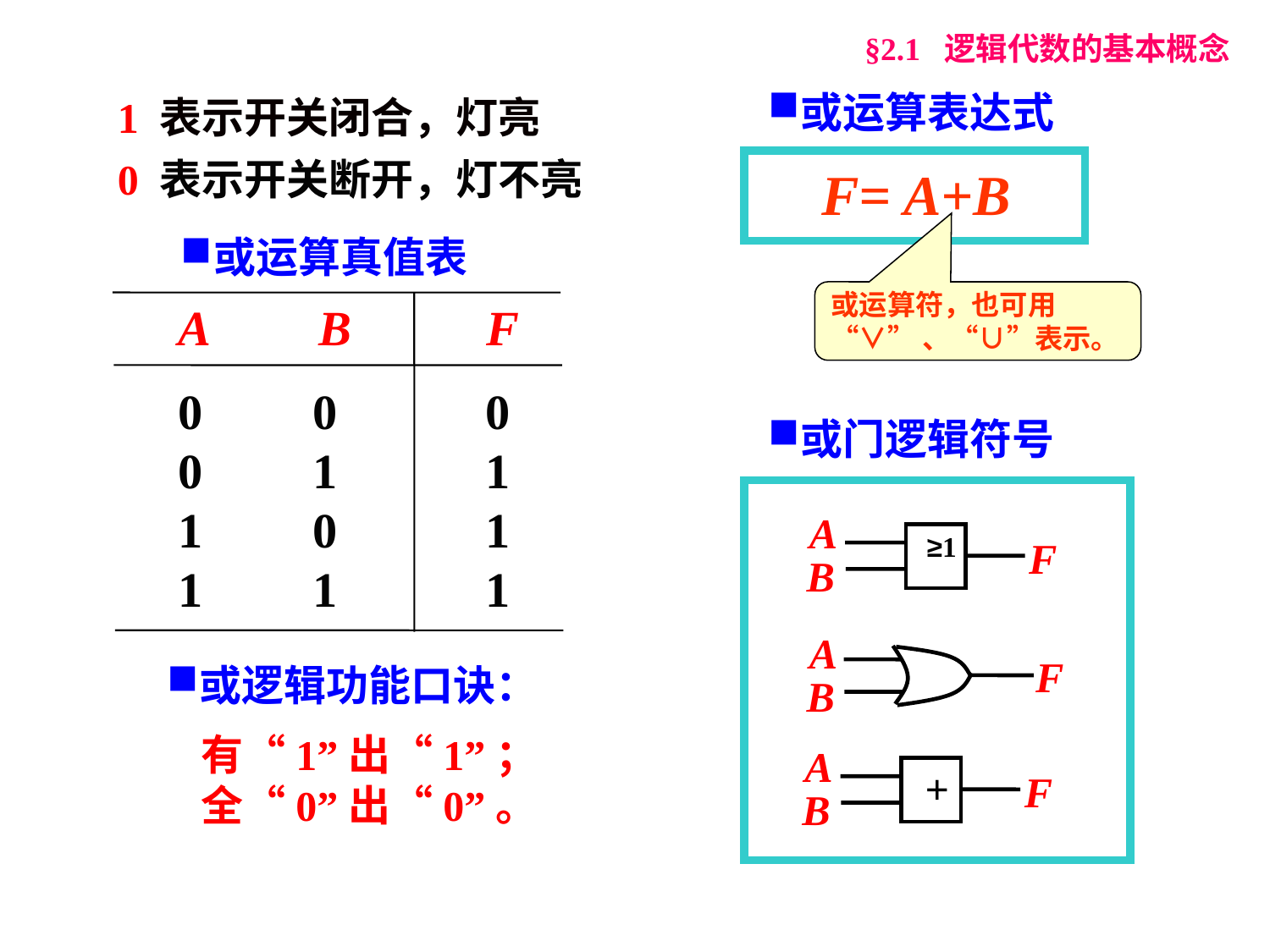

§2.1  逻辑代数的基本概念
或运算表达式
1 表示开关闭合，灯亮
0 表示开关断开，灯不亮

 F= A+B
或运算真值表
    A         B           F
    0         0            0
    0         1            1
    1         0            1
    1         1            1

或运算符，也可用
“∨”、“∪”表示。
或门逻辑符号

A
≥1

F

B

A
F

B

A
  +

F

B

或逻辑功能口诀：
有“1”出“1”；
全“0”出“0”。